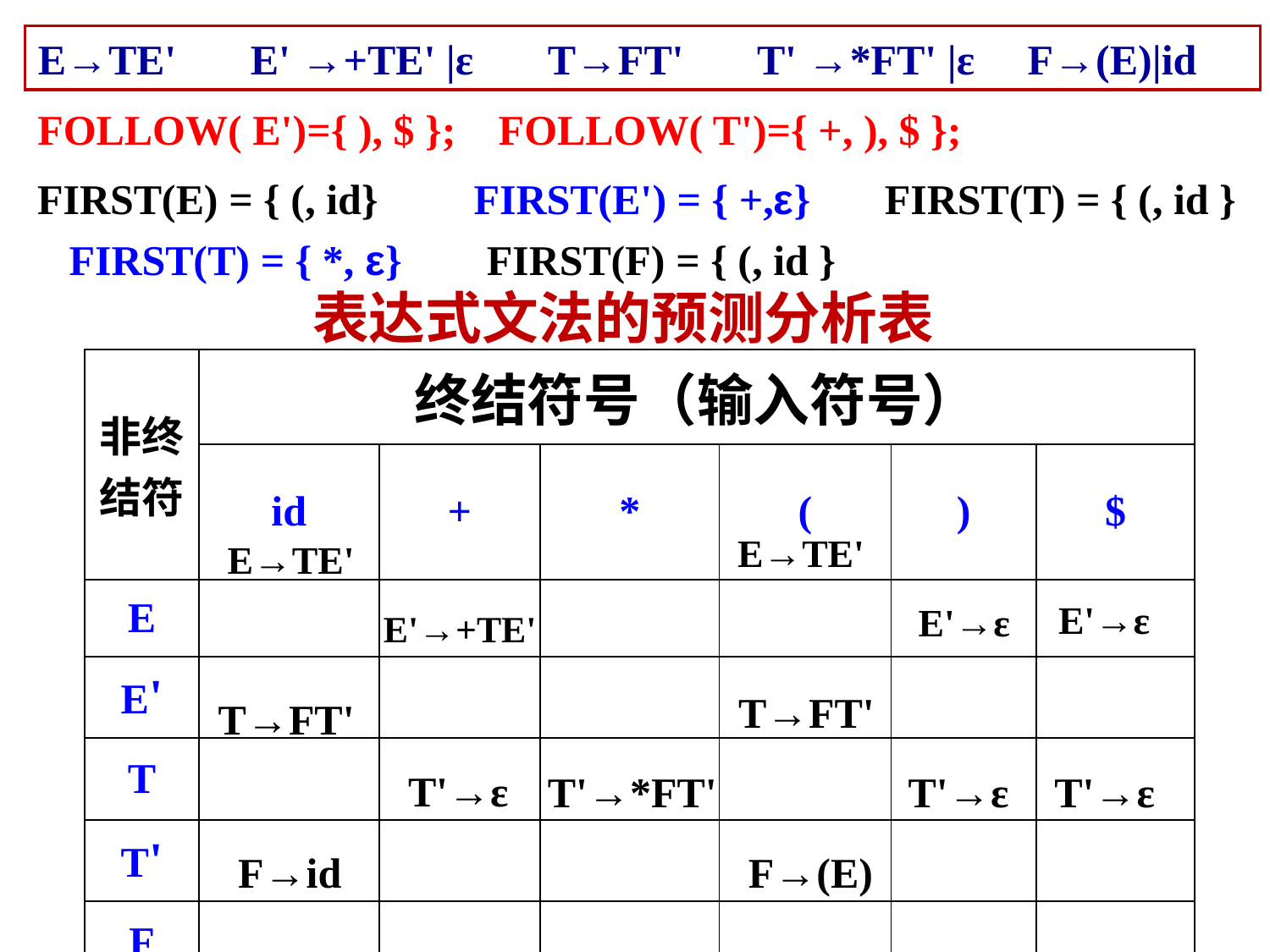

E→TE'       E' →+TE' |ε       T→FT'       T' →*FT' |ε     F→(E)|id
FOLLOW( E')={ ), $ };    FOLLOW( T')={ +, ), $ };
FIRST(E) = { (, id}         FIRST(E') = { +,ε}       FIRST(T) = { (, id }     FIRST(T) = { *, ε}        FIRST(F) = { (, id }
表达式文法的预测分析表
| 非终结符 | 终结符号（输入符号） |  |  |  |  |  |
| --- | --- | --- | --- | --- | --- | --- |
|  | id | + | \* | ( | ) | $ |
| E |  |  |  |  |  |  |
| E' |  |  |  |  |  |  |
| T |  |  |  |  |  |  |
| T' |  |  |  |  |  |  |
| F |  |  |  |  |  |  |
E→TE'
E→TE'
E'→ε
E'→ε
E'→+TE'
T→FT'
T→FT'
T'→ε
T'→*FT'
T'→ε
T'→ε
F→id
F→(E)